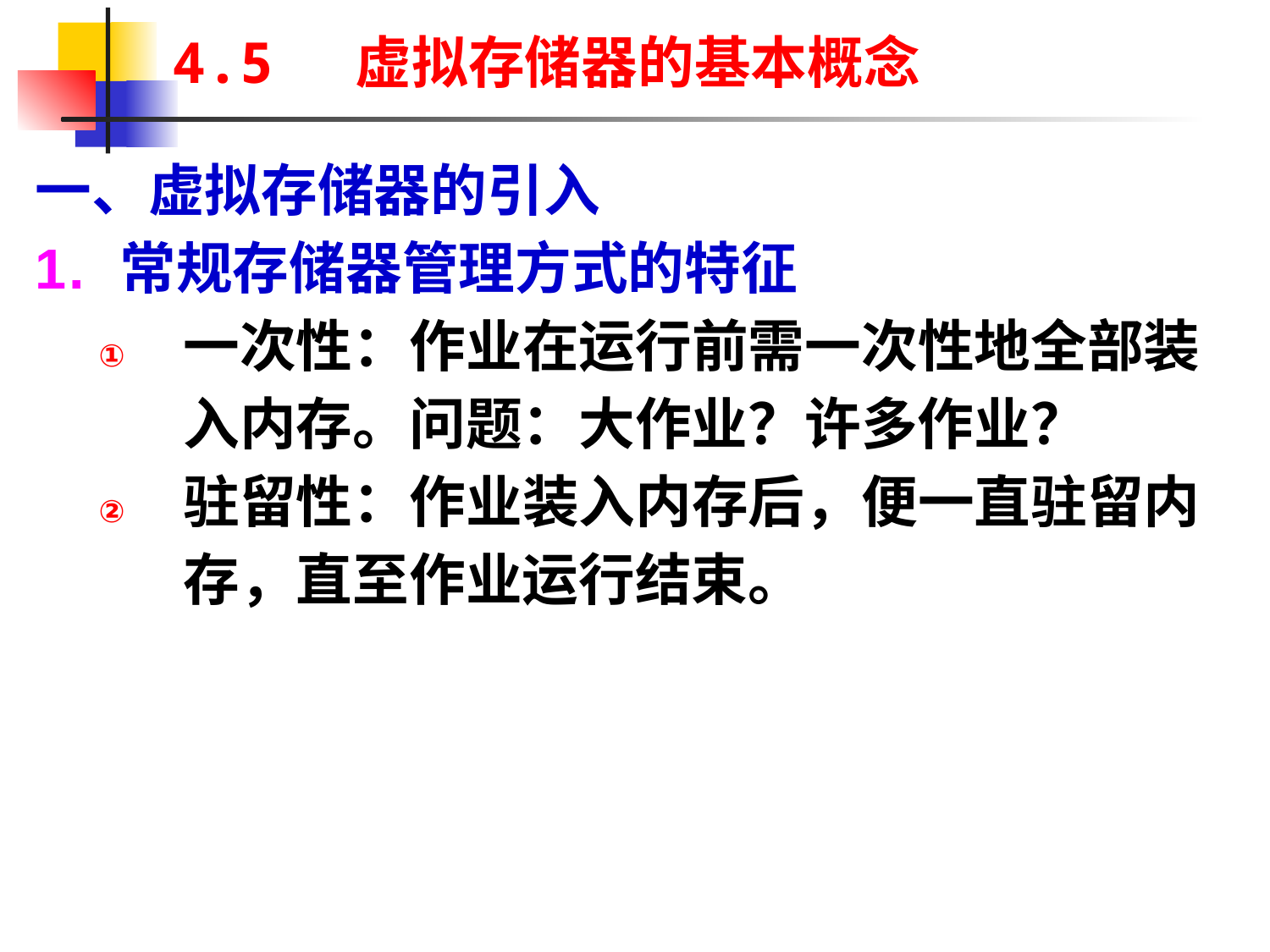

# 4.5  虚拟存储器的基本概念
一、虚拟存储器的引入
常规存储器管理方式的特征
一次性：作业在运行前需一次性地全部装入内存。问题：大作业？许多作业？
驻留性：作业装入内存后，便一直驻留内存，直至作业运行结束。